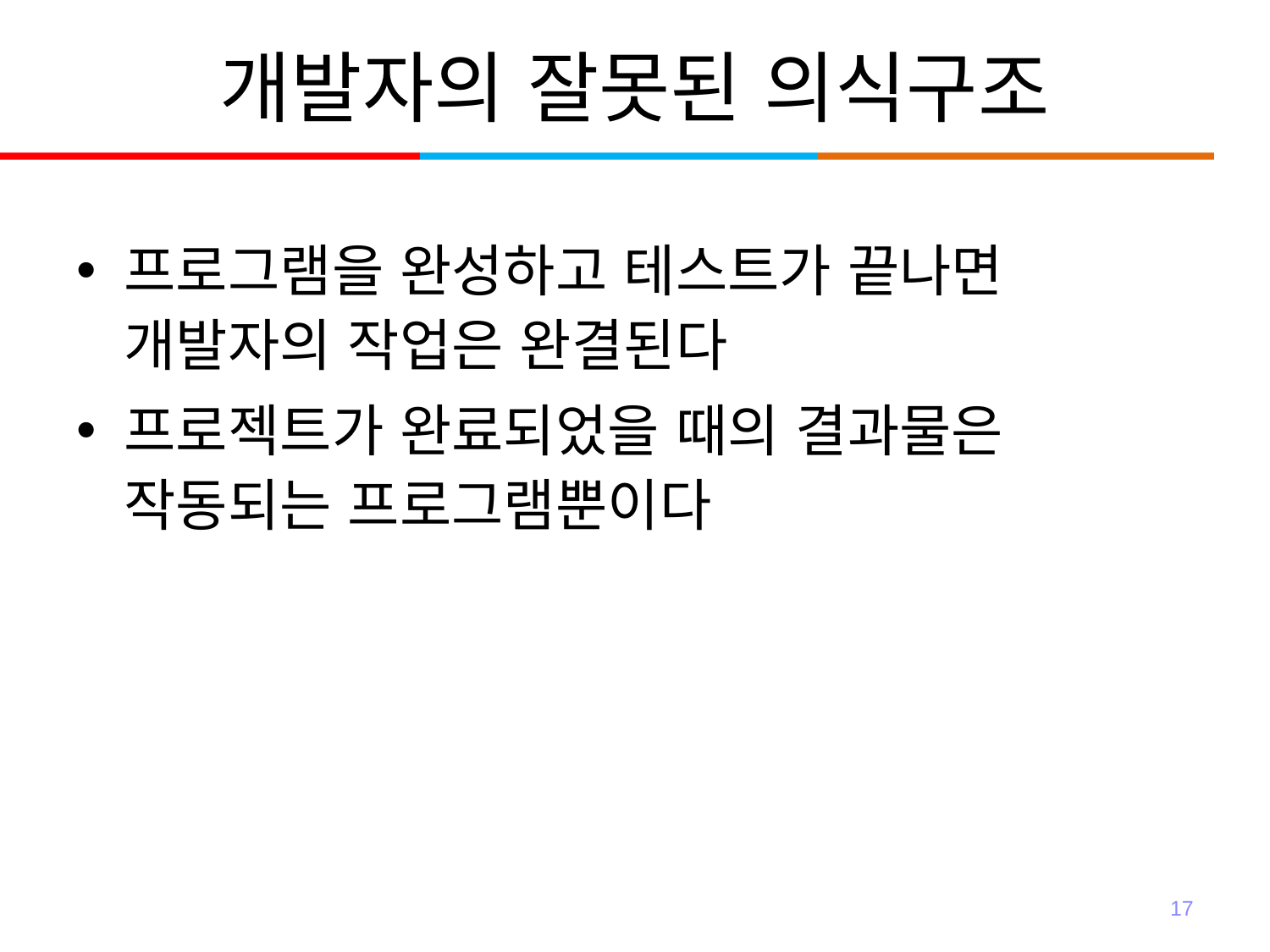

# 개발자의 잘못된 의식구조
프로그램을 완성하고 테스트가 끝나면 개발자의 작업은 완결된다
프로젝트가 완료되었을 때의 결과물은 작동되는 프로그램뿐이다
17